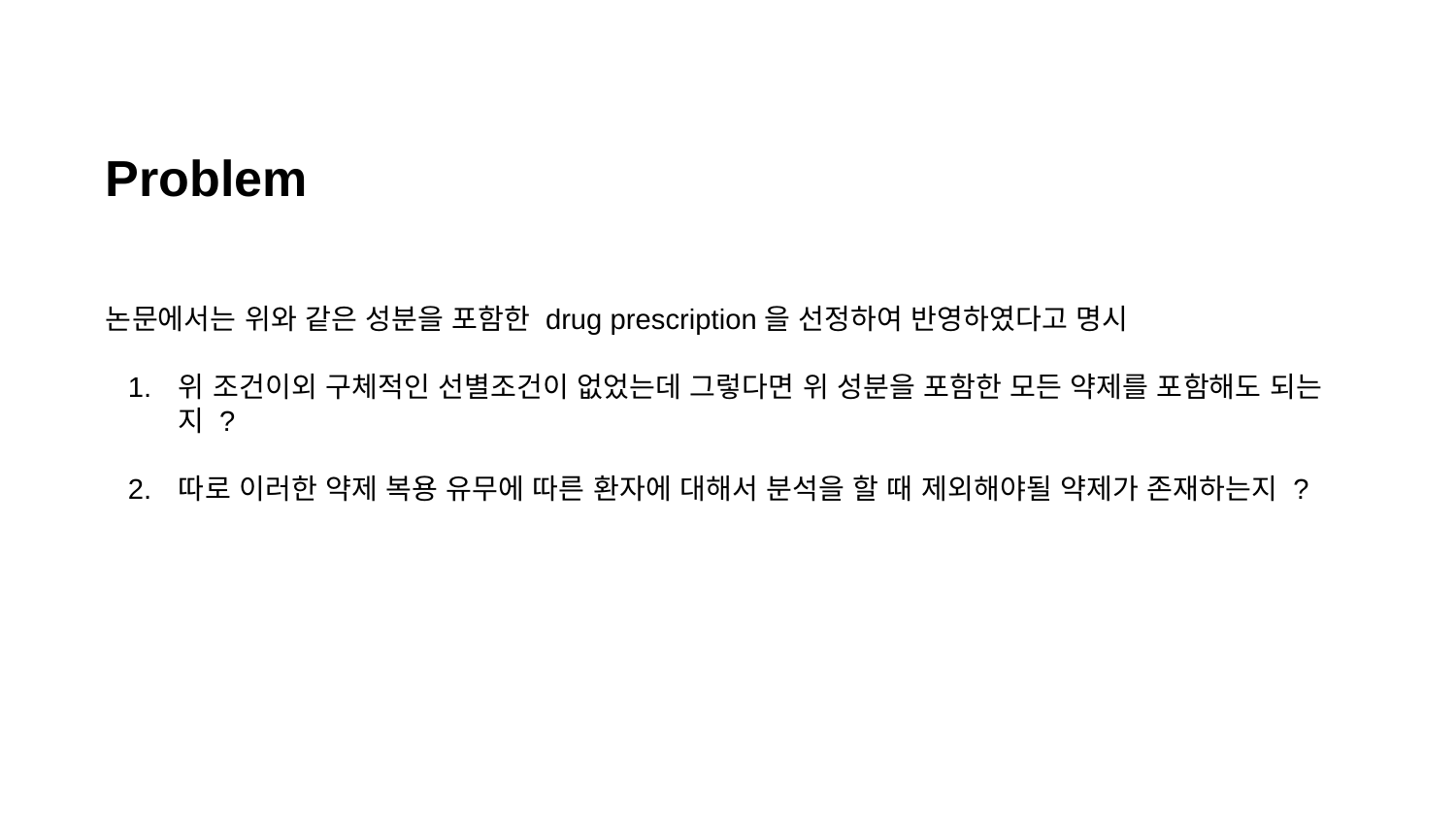

Problem

논문에서는 위와 같은 성분을 포함한 drug prescription을 선정하여 반영하였다고 명시

위 조건이외 구체적인 선별조건이 없었는데 그렇다면 위 성분을 포함한 모든 약제를 포함해도 되는지 ?

따로 이러한 약제 복용 유무에 따른 환자에 대해서 분석을 할 때 제외해야될 약제가 존재하는지 ?